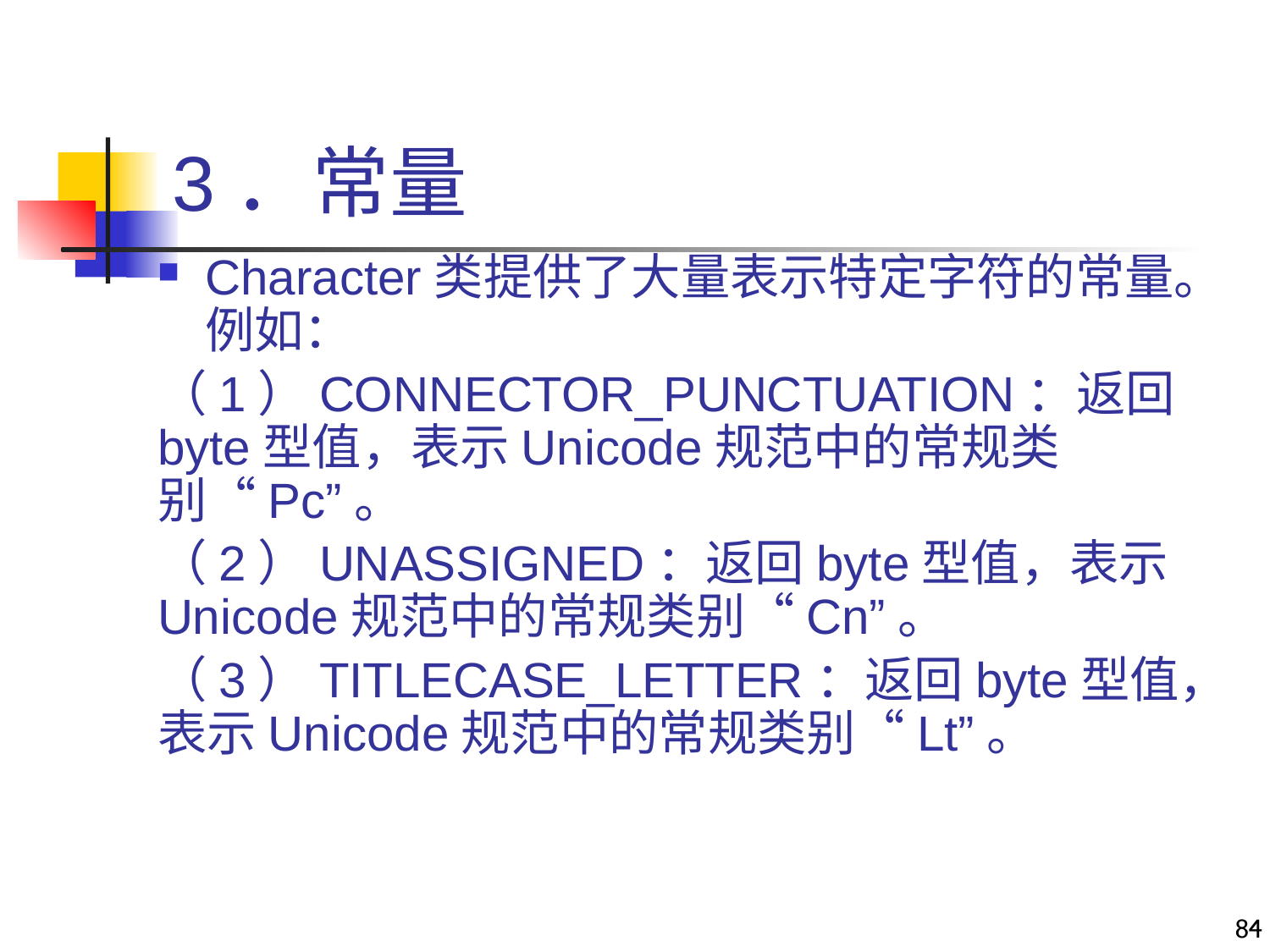

# 3．常量
Character类提供了大量表示特定字符的常量。例如：
（1）CONNECTOR_PUNCTUATION：返回byte型值，表示Unicode规范中的常规类别“Pc”。
（2）UNASSIGNED：返回byte型值，表示Unicode规范中的常规类别“Cn”。
（3）TITLECASE_LETTER：返回byte型值，表示Unicode规范中的常规类别“Lt”。
84